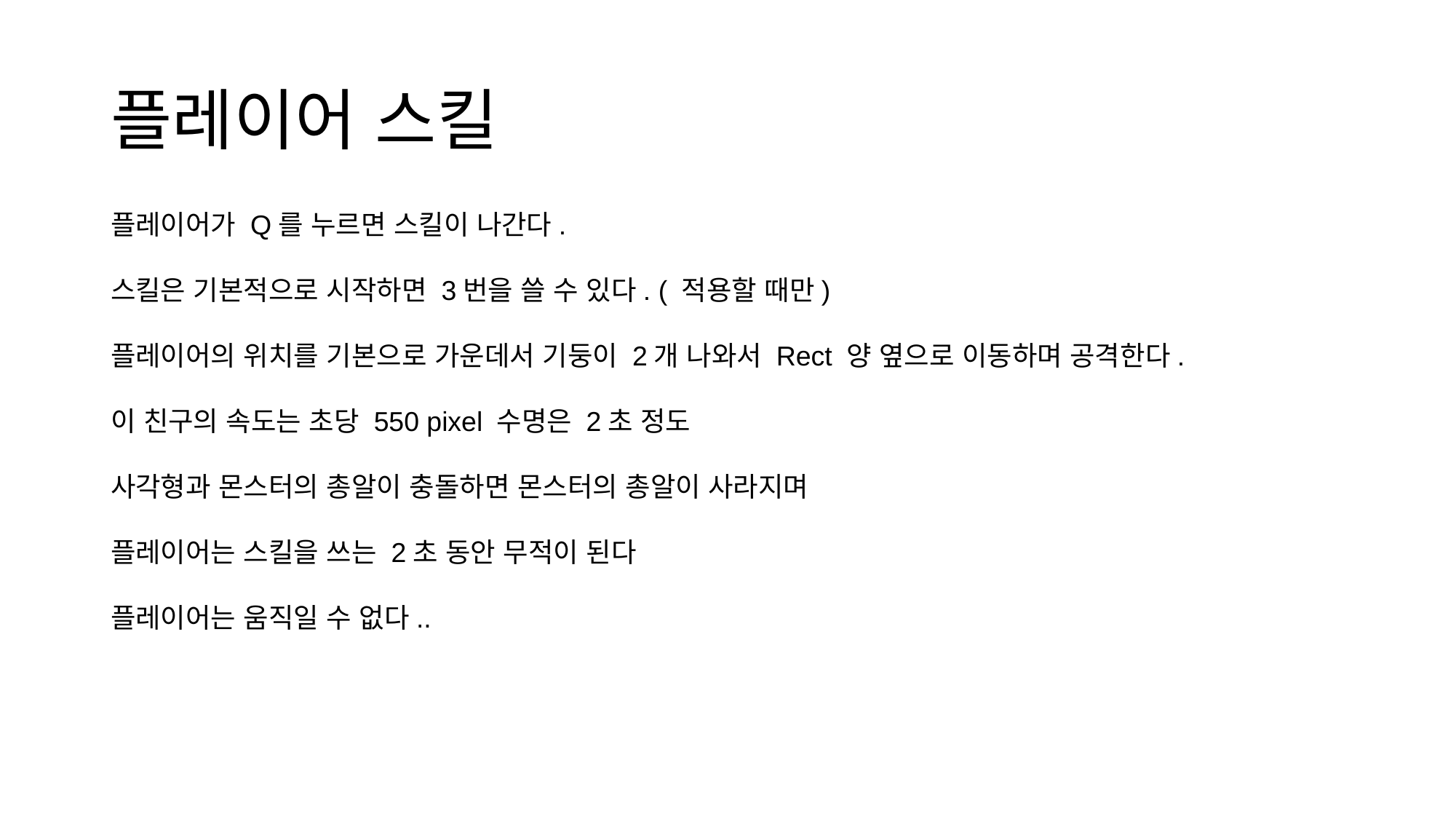

# 플레이어 스킬
플레이어가 Q를 누르면 스킬이 나간다.

스킬은 기본적으로 시작하면 3번을 쓸 수 있다. ( 적용할 때만)

플레이어의 위치를 기본으로 가운데서 기둥이 2개 나와서 Rect 양 옆으로 이동하며 공격한다.

이 친구의 속도는 초당 550 pixel 수명은 2초 정도

사각형과 몬스터의 총알이 충돌하면 몬스터의 총알이 사라지며

플레이어는 스킬을 쓰는 2초 동안 무적이 된다

플레이어는 움직일 수 없다..